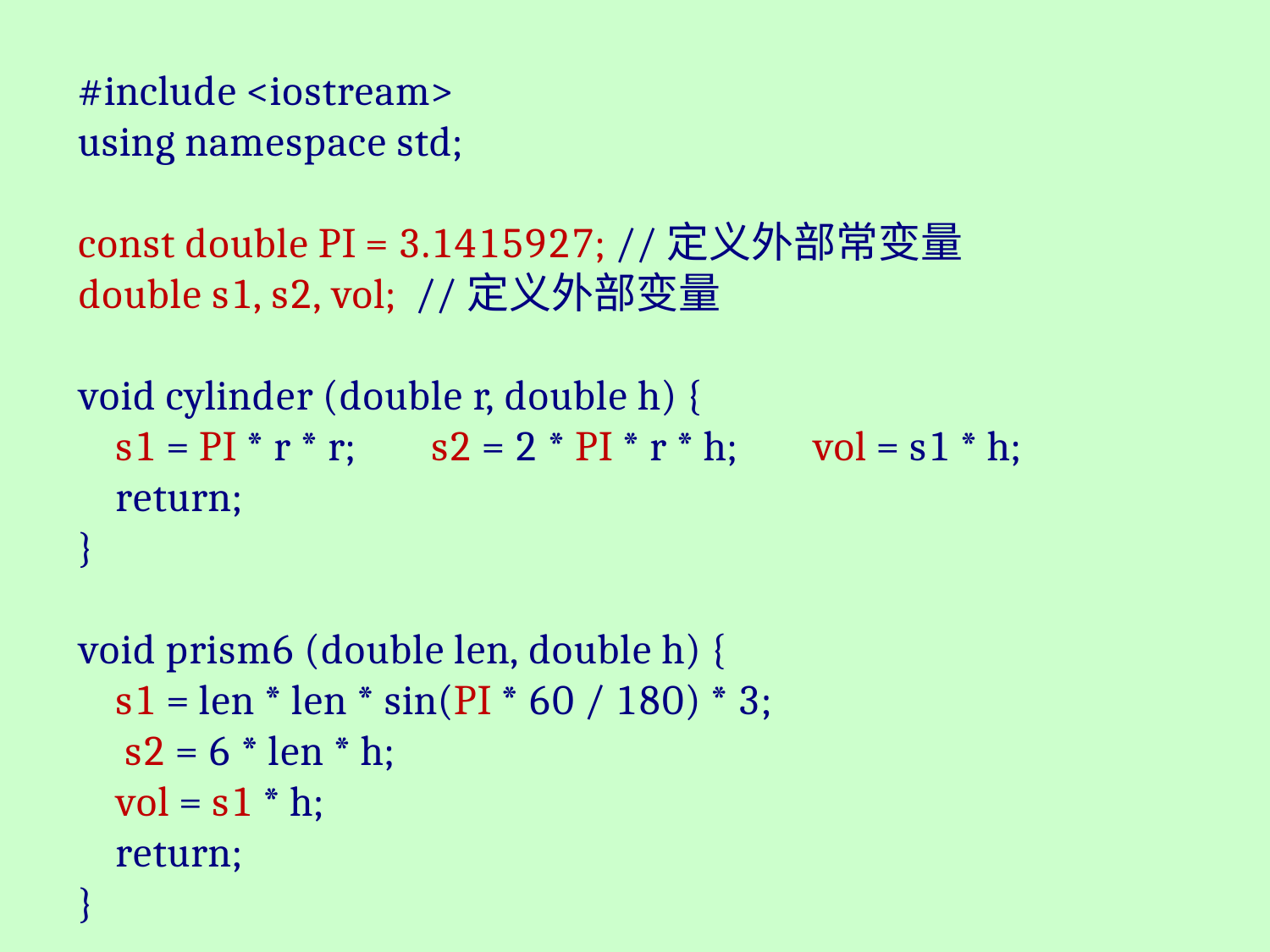

#include <iostream>
using namespace std;

const double PI = 3.1415927; //定义外部常变量
double s1, s2, vol;  //定义外部变量

void cylinder (double r, double h) {
    s1 = PI * r * r;        s2 = 2 * PI * r * h;        vol = s1 * h;
    return;
}

void prism6 (double len, double h) {
    s1 = len * len * sin(PI * 60 / 180) * 3;
     s2 = 6 * len * h;
    vol = s1 * h;
    return;
}
8